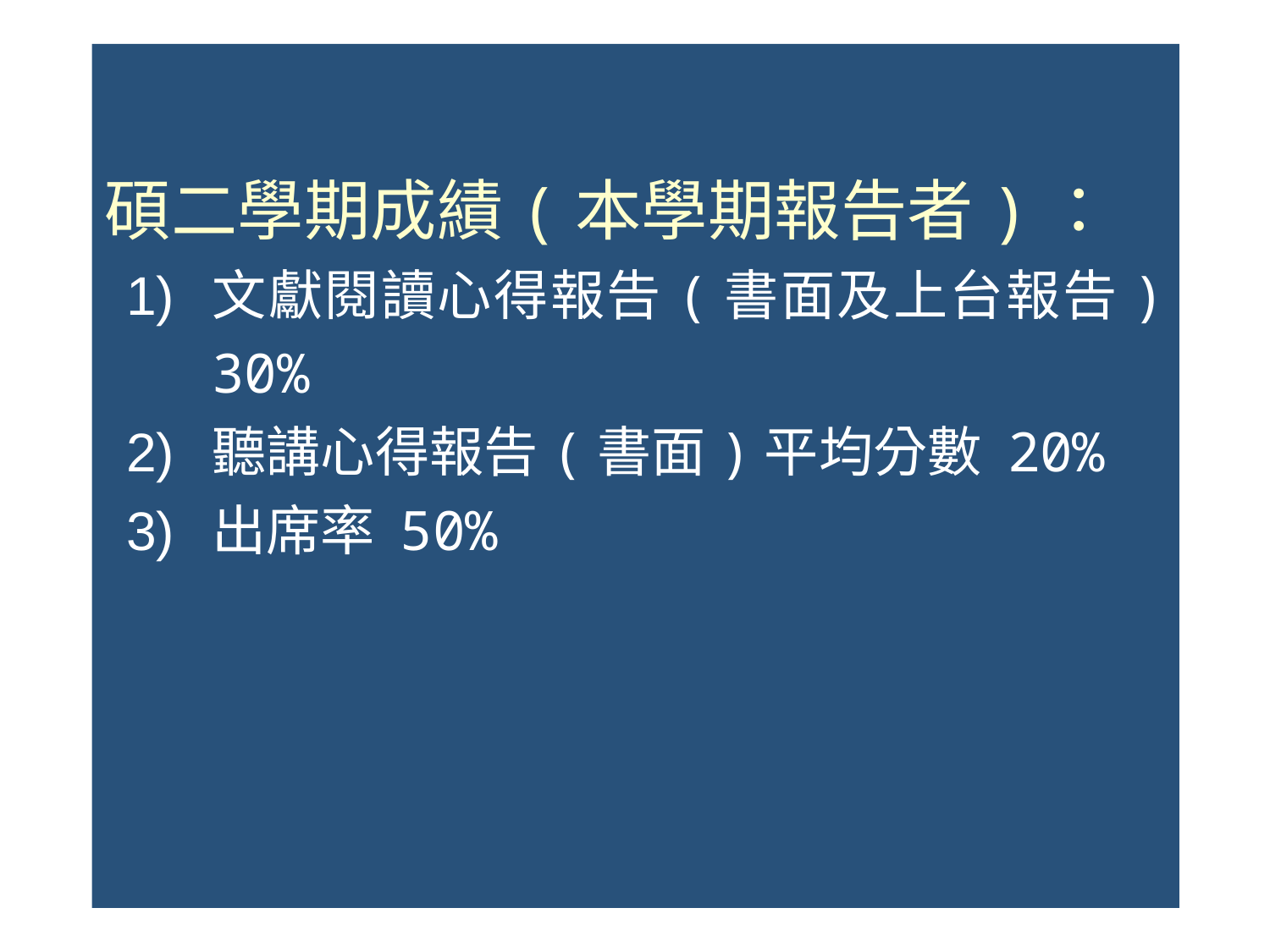

碩二學期成績(本學期報告者)：
文獻閱讀心得報告(書面及上台報告) 30%
聽講心得報告(書面)平均分數 20%
出席率 50%